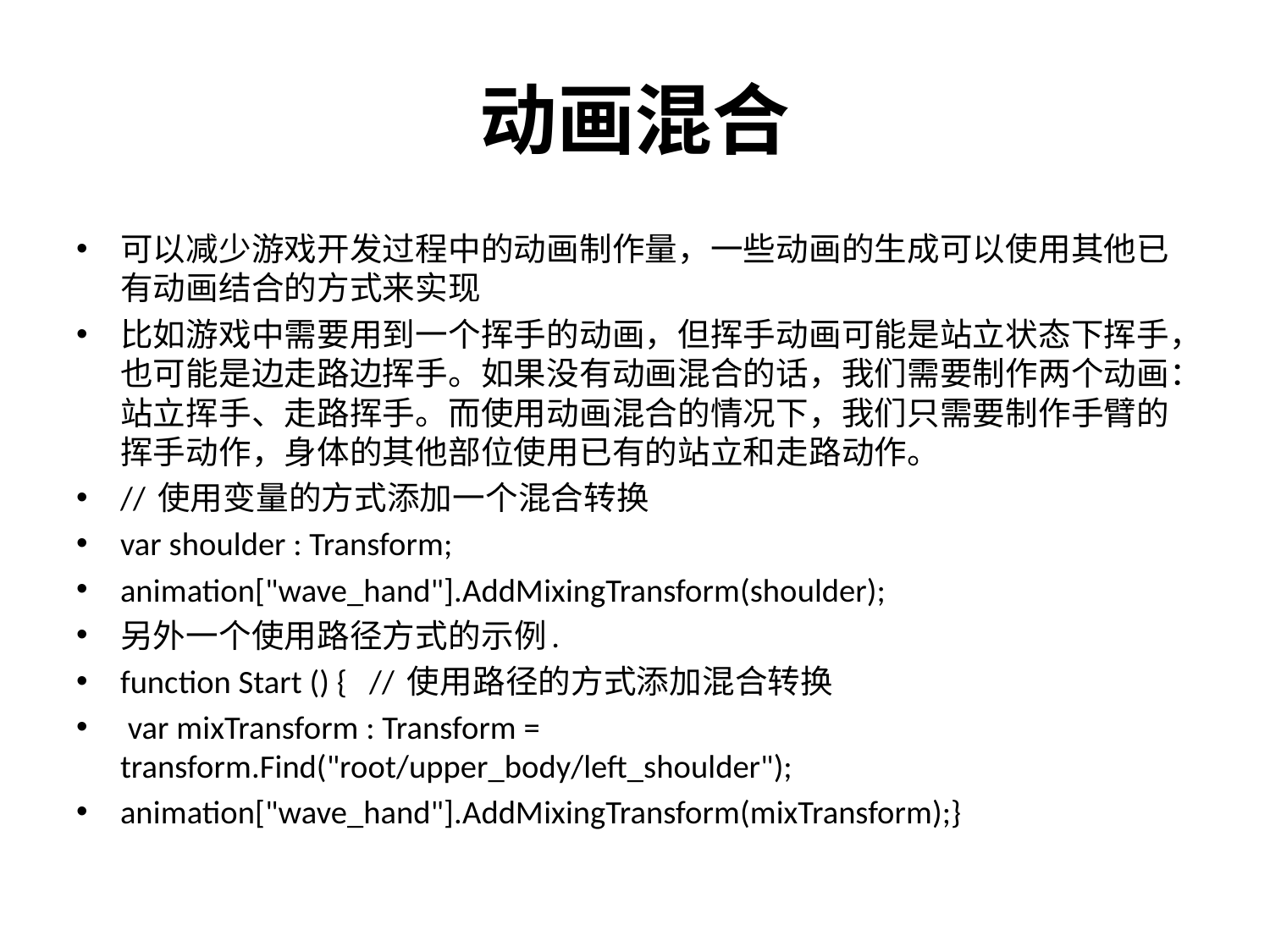

# 动画混合
可以减少游戏开发过程中的动画制作量，一些动画的生成可以使用其他已有动画结合的方式来实现
比如游戏中需要用到一个挥手的动画，但挥手动画可能是站立状态下挥手，也可能是边走路边挥手。如果没有动画混合的话，我们需要制作两个动画：站立挥手、走路挥手。而使用动画混合的情况下，我们只需要制作手臂的挥手动作，身体的其他部位使用已有的站立和走路动作。
// 使用变量的方式添加一个混合转换
var shoulder : Transform;
animation["wave_hand"].AddMixingTransform(shoulder);
另外一个使用路径方式的示例.
function Start () {   // 使用路径的方式添加混合转换
 var mixTransform : Transform = transform.Find("root/upper_body/left_shoulder");
animation["wave_hand"].AddMixingTransform(mixTransform);}